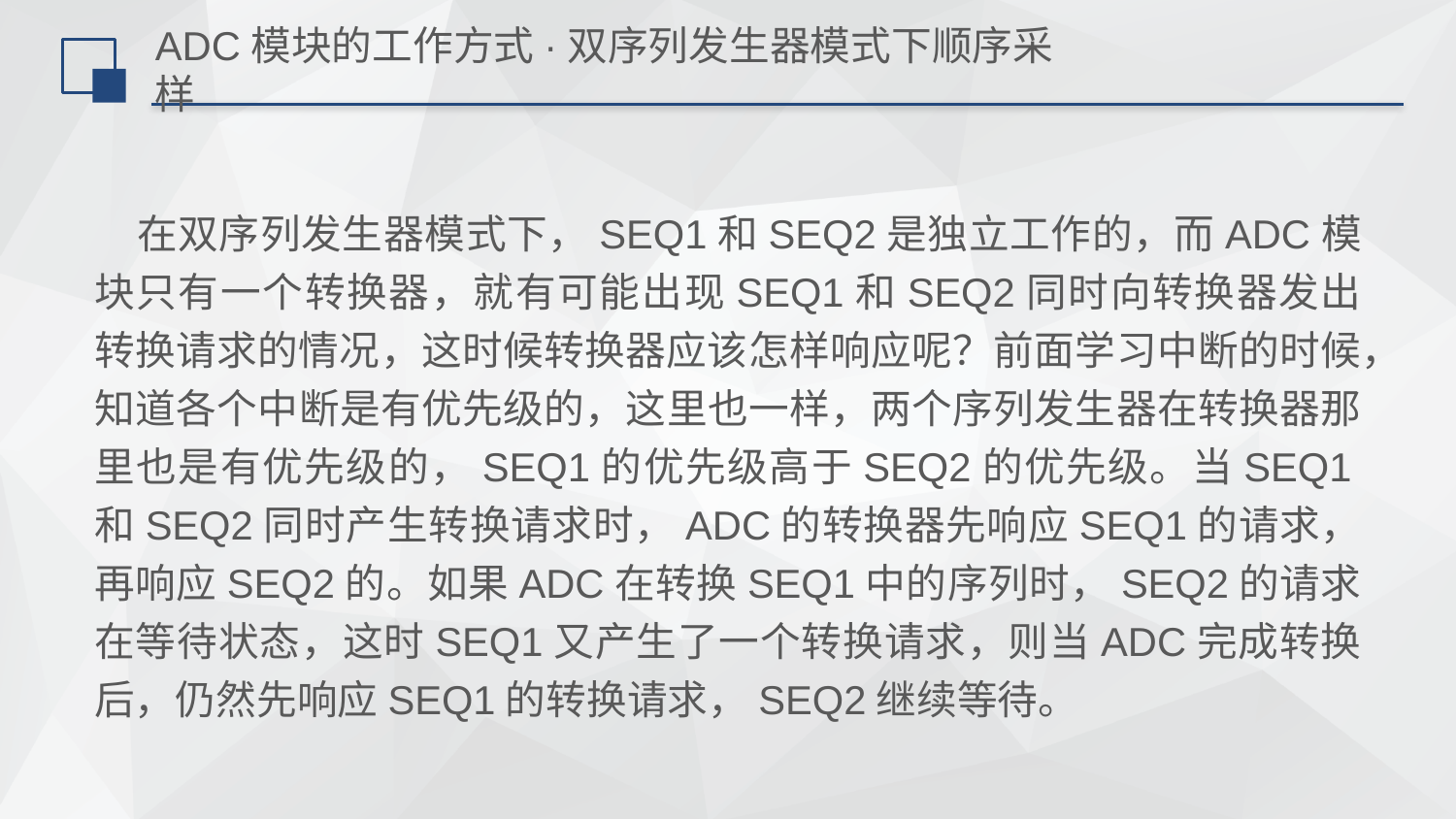

# ADC模块的工作方式·双序列发生器模式下顺序采样
在双序列发生器模式下，SEQ1和SEQ2是独立工作的，而ADC模块只有一个转换器，就有可能出现SEQ1和SEQ2同时向转换器发出转换请求的情况，这时候转换器应该怎样响应呢？前面学习中断的时候，知道各个中断是有优先级的，这里也一样，两个序列发生器在转换器那里也是有优先级的，SEQ1的优先级高于SEQ2的优先级。当SEQ1和SEQ2同时产生转换请求时，ADC的转换器先响应SEQ1的请求，再响应SEQ2的。如果ADC在转换SEQ1中的序列时，SEQ2的请求在等待状态，这时SEQ1又产生了一个转换请求，则当ADC完成转换后，仍然先响应SEQ1的转换请求，SEQ2继续等待。